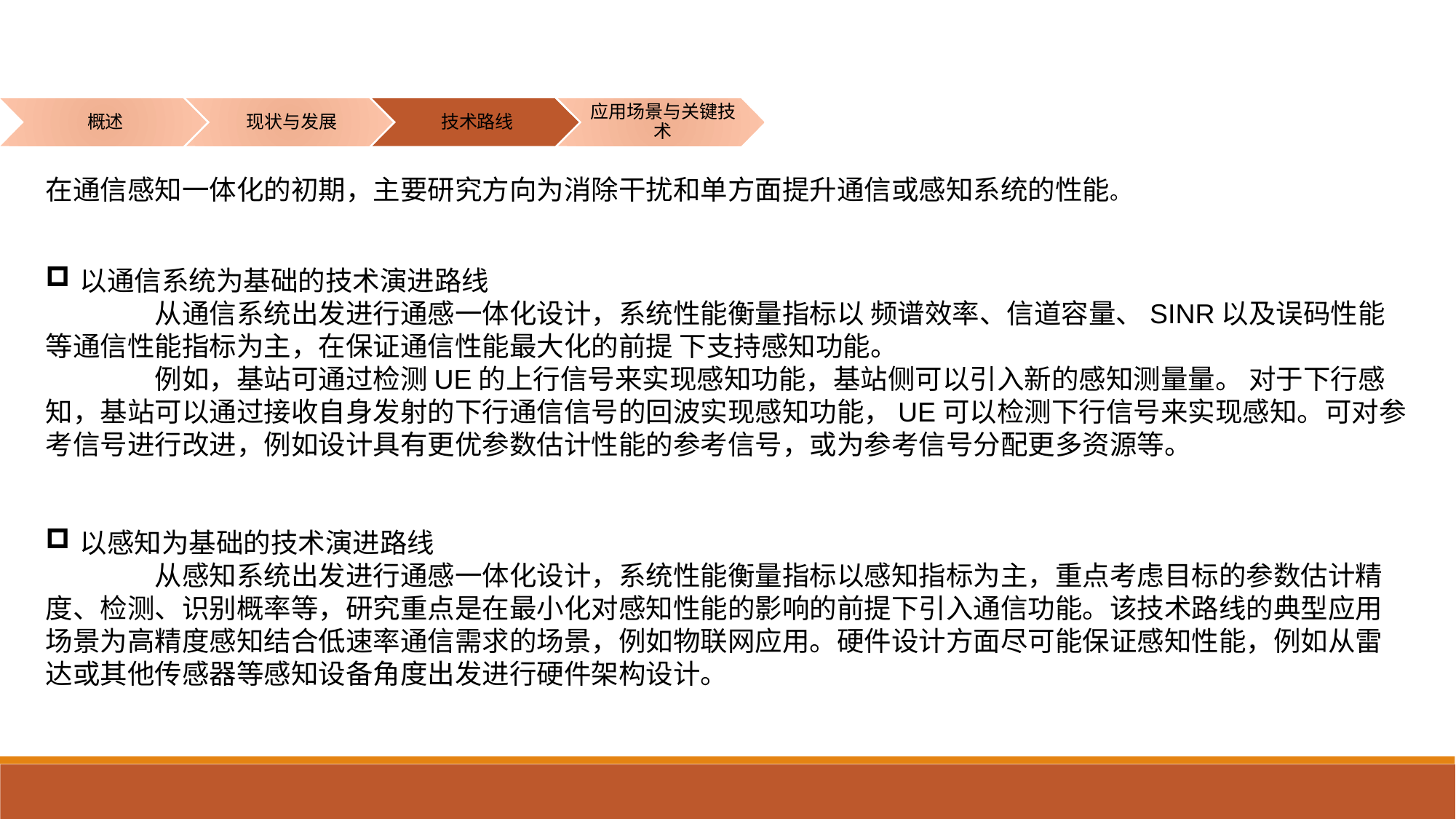

概述
现状与发展
技术路线
应用场景与关键技术
在通信感知一体化的初期，主要研究方向为消除干扰和单方面提升通信或感知系统的性能。

以通信系统为基础的技术演进路线
	从通信系统出发进行通感一体化设计，系统性能衡量指标以 频谱效率、信道容量、SINR以及误码性能等通信性能指标为主，在保证通信性能最大化的前提 下支持感知功能。
	例如，基站可通过检测UE的上行信号来实现感知功能，基站侧可以引入新的感知测量量。 对于下行感知，基站可以通过接收自身发射的下行通信信号的回波实现感知功能，UE可以检测下行信号来实现感知。可对参考信号进行改进，例如设计具有更优参数估计性能的参考信号，或为参考信号分配更多资源等。

以感知为基础的技术演进路线
	从感知系统出发进行通感一体化设计，系统性能衡量指标以感知指标为主，重点考虑目标的参数估计精度、检测、识别概率等，研究重点是在最小化对感知性能的影响的前提下引入通信功能。该技术路线的典型应用场景为高精度感知结合低速率通信需求的场景，例如物联网应用。硬件设计方面尽可能保证感知性能，例如从雷达或其他传感器等感知设备角度出发进行硬件架构设计。